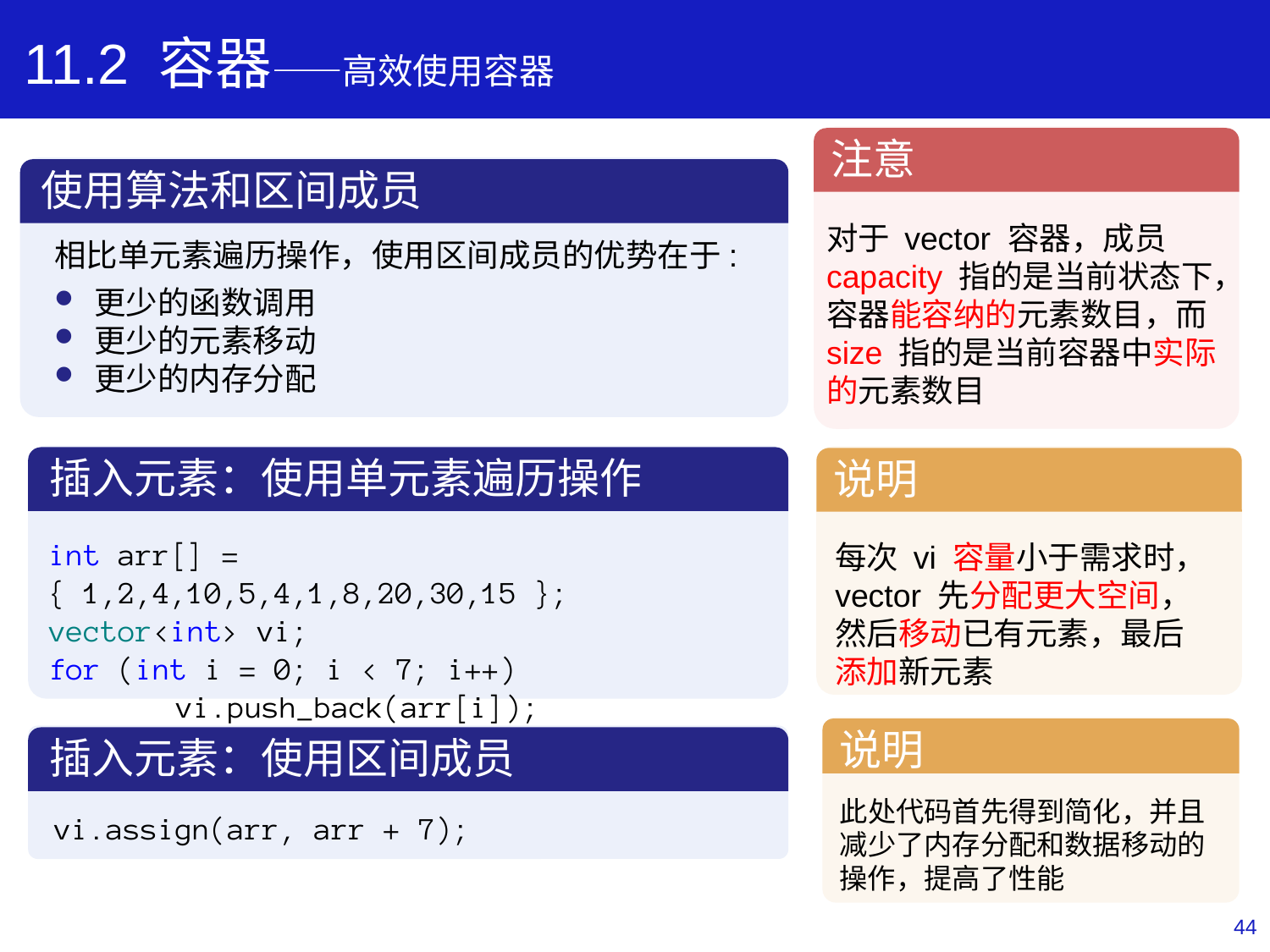

11.2 容器——高效使用容器
注意

对于 vector 容器，成员capacity 指的是当前状态下，容器能容纳的元素数目，而size 指的是当前容器中实际的元素数目
使用算法和区间成员

相比单元素遍历操作，使用区间成员的优势在于:
更少的函数调用
更少的元素移动
更少的内存分配
插入元素：使用单元素遍历操作

说明

int arr[] = { 1,2,4,10,5,4,1,8,20,30,15 };
vector<int> vi;
for (int i = 0; i < 7; i++)
	vi.push_back(arr[i]);
每次 vi 容量小于需求时，vector 先分配更大空间，然后移动已有元素，最后添加新元素
说明

插入元素：使用区间成员

此处代码首先得到简化，并且减少了内存分配和数据移动的操作，提高了性能
vi.assign(arr, arr + 7);
44